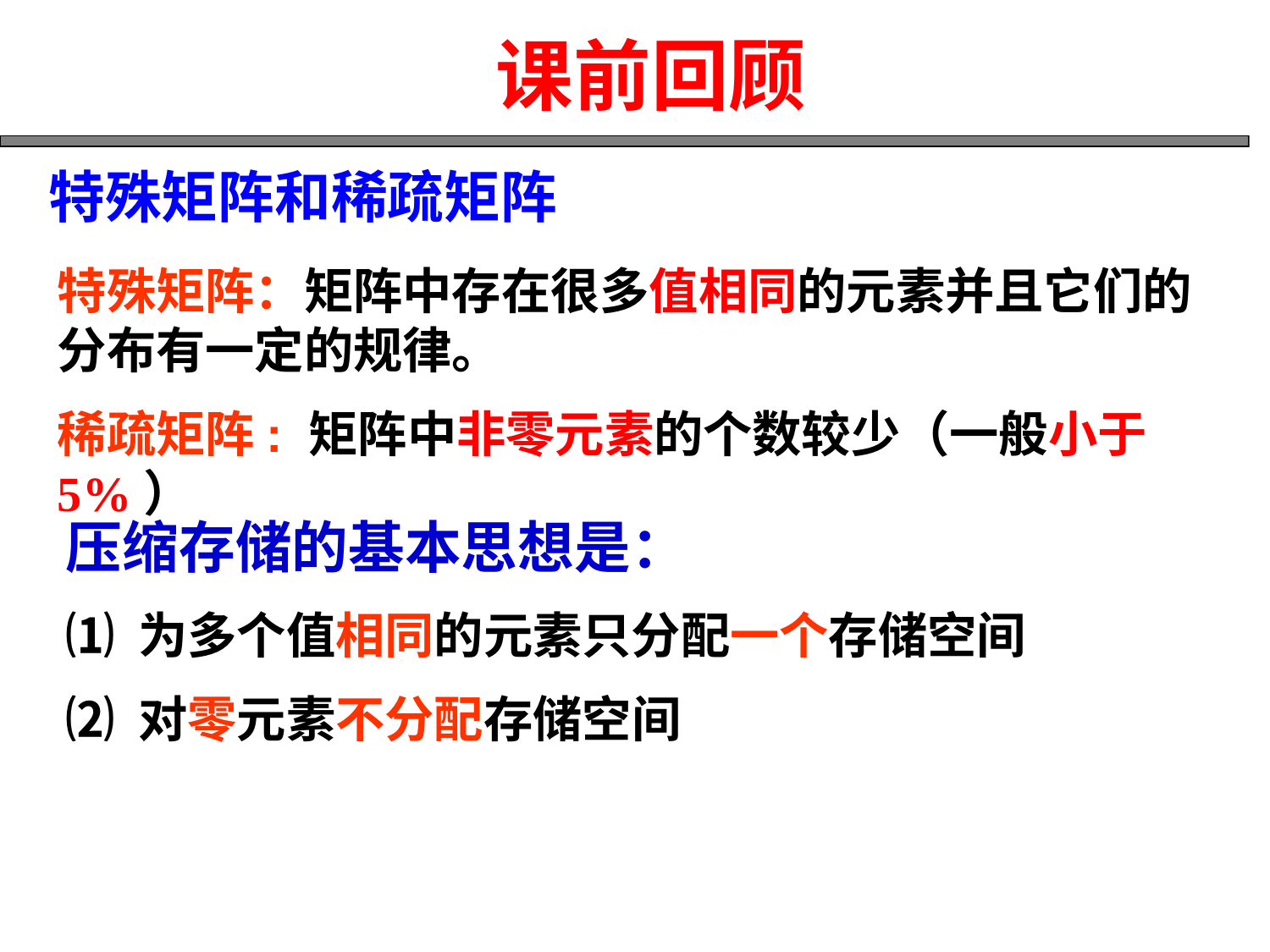

课前回顾
特殊矩阵和稀疏矩阵
特殊矩阵：矩阵中存在很多值相同的元素并且它们的分布有一定的规律。
稀疏矩阵: 矩阵中非零元素的个数较少（一般小于5%）

压缩存储的基本思想是：
⑴ 为多个值相同的元素只分配一个存储空间
⑵ 对零元素不分配存储空间